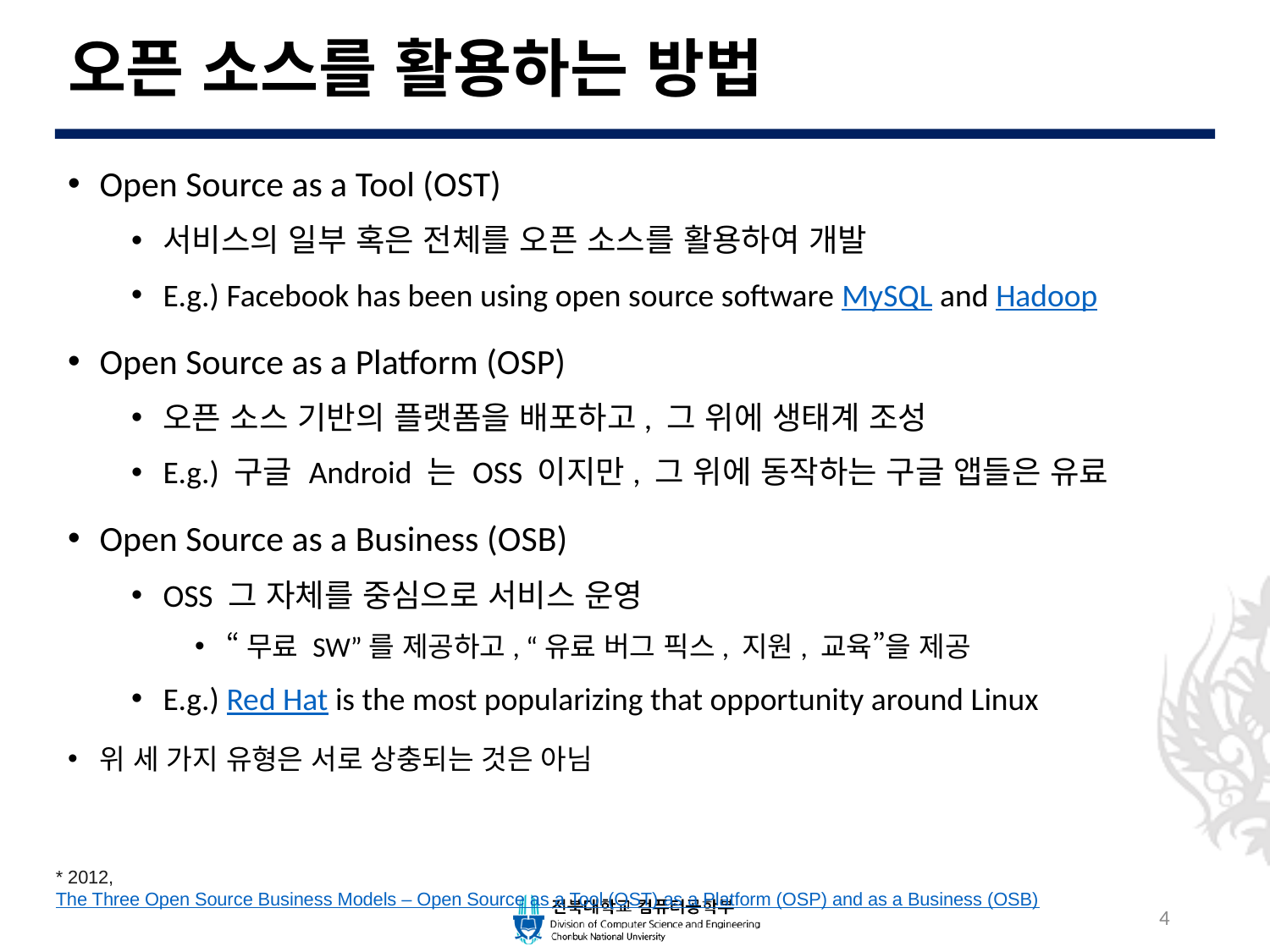

# 오픈 소스를 활용하는 방법
Open Source as a Tool (OST)
서비스의 일부 혹은 전체를 오픈 소스를 활용하여 개발
E.g.) Facebook has been using open source software MySQL and Hadoop
Open Source as a Platform (OSP)
오픈 소스 기반의 플랫폼을 배포하고, 그 위에 생태계 조성
E.g.) 구글 Android 는 OSS 이지만, 그 위에 동작하는 구글 앱들은 유료
Open Source as a Business (OSB)
OSS 그 자체를 중심으로 서비스 운영
“무료 SW”를 제공하고, “유료 버그 픽스, 지원, 교육”을 제공
E.g.) Red Hat is the most popularizing that opportunity around Linux
위 세 가지 유형은 서로 상충되는 것은 아님
* 2012, The Three Open Source Business Models – Open Source as a Tool (OST) as a Platform (OSP) and as a Business (OSB)
4